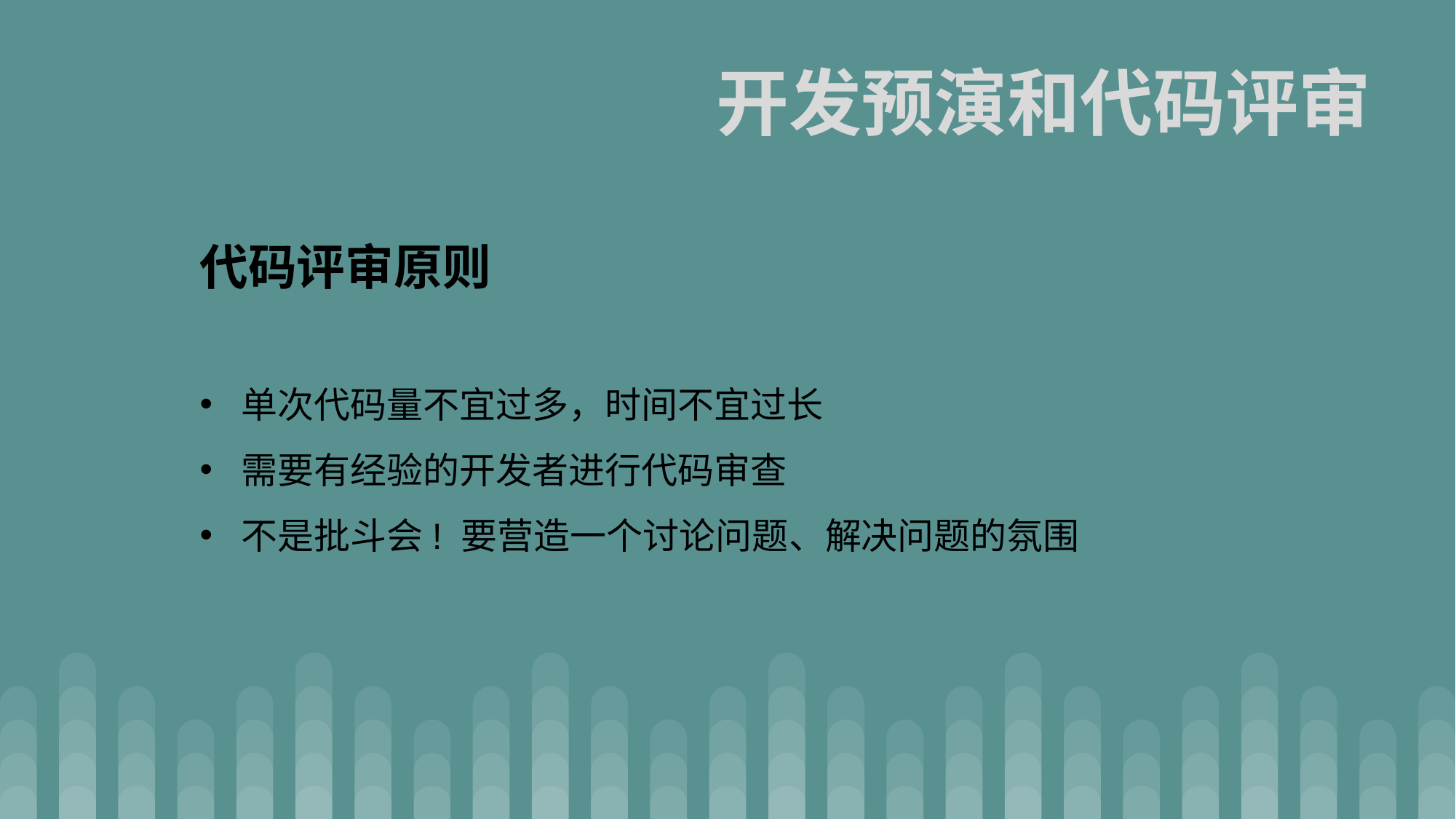

开发预演和代码评审
代码评审原则

  单次代码量不宜过多，时间不宜过长
  需要有经验的开发者进行代码审查
  不是批斗会! 要营造一个讨论问题、解决问题的氛围